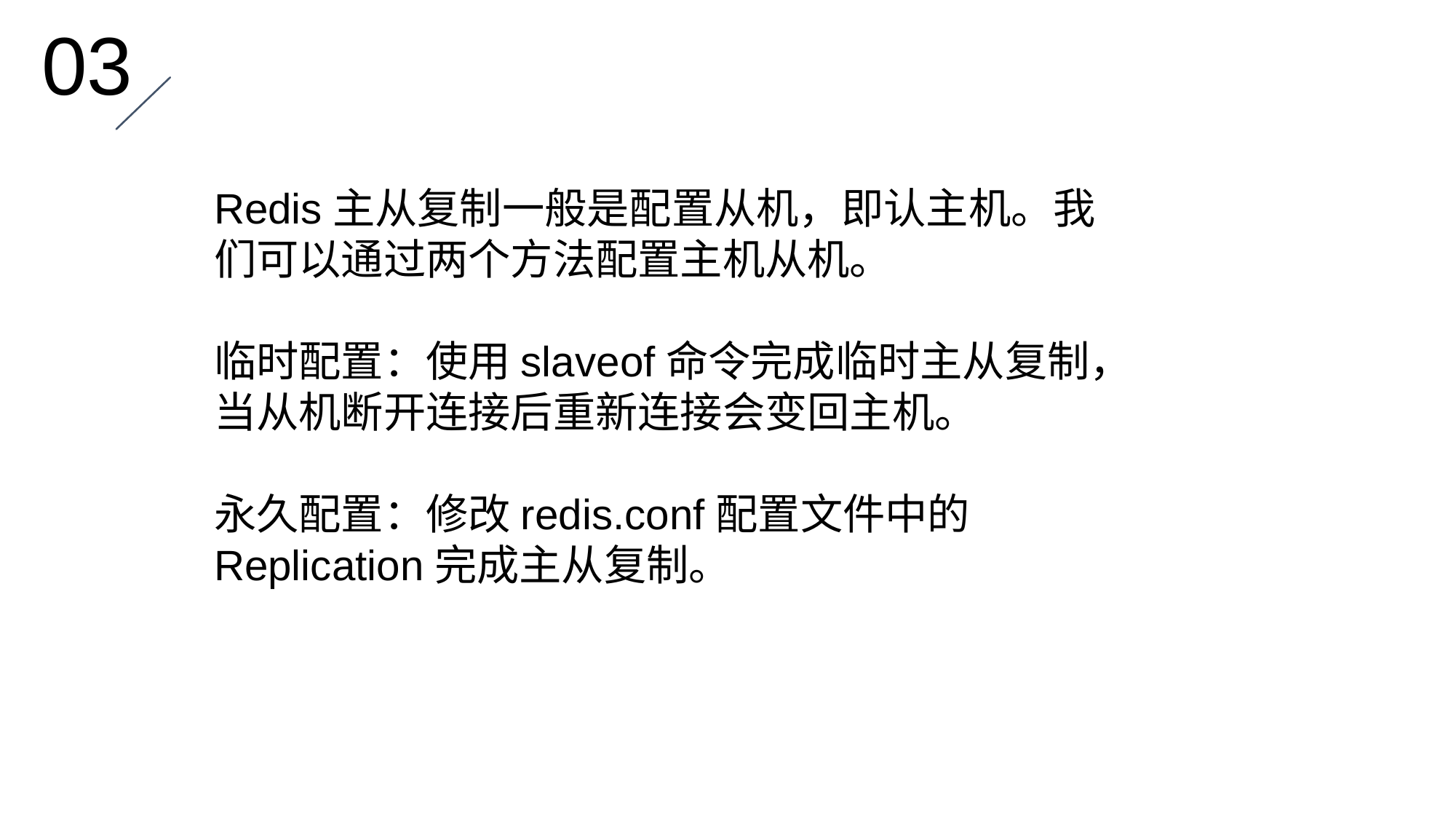

03
Redis主从复制一般是配置从机，即认主机。我们可以通过两个方法配置主机从机。

临时配置：使用slaveof命令完成临时主从复制，当从机断开连接后重新连接会变回主机。

永久配置：修改redis.conf配置文件中的Replication完成主从复制。